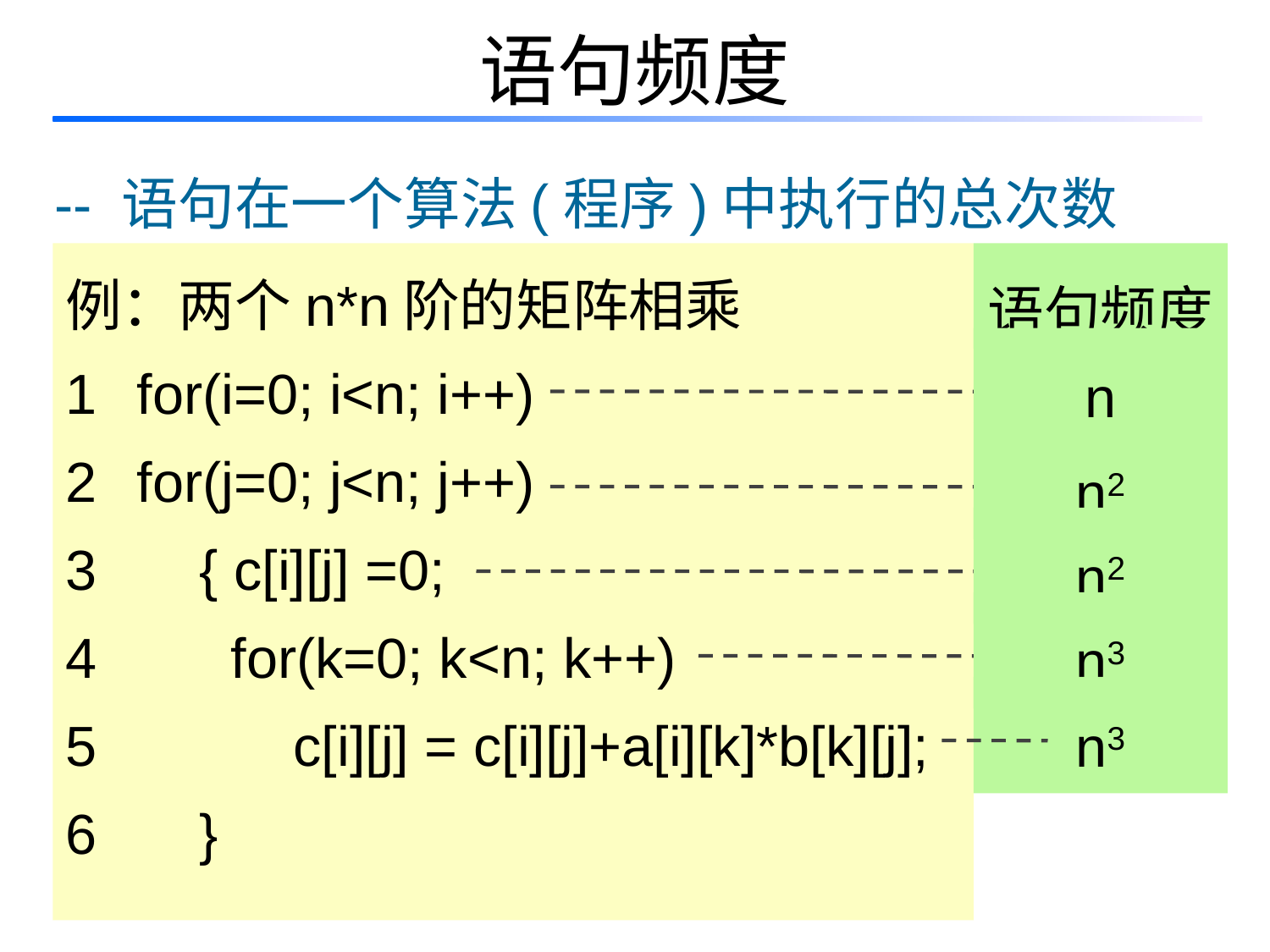

# 语句频度

-- 语句在一个算法(程序)中执行的总次数
例：两个n*n阶的矩阵相乘
for(i=0; i<n; i++)
for(j=0; j<n; j++)
    { c[i][j] =0;
      for(k=0; k<n; k++)
          c[i][j] = c[i][j]+a[i][k]*b[k][j];
    }

语句频度
n
n2
n2
n3
n3